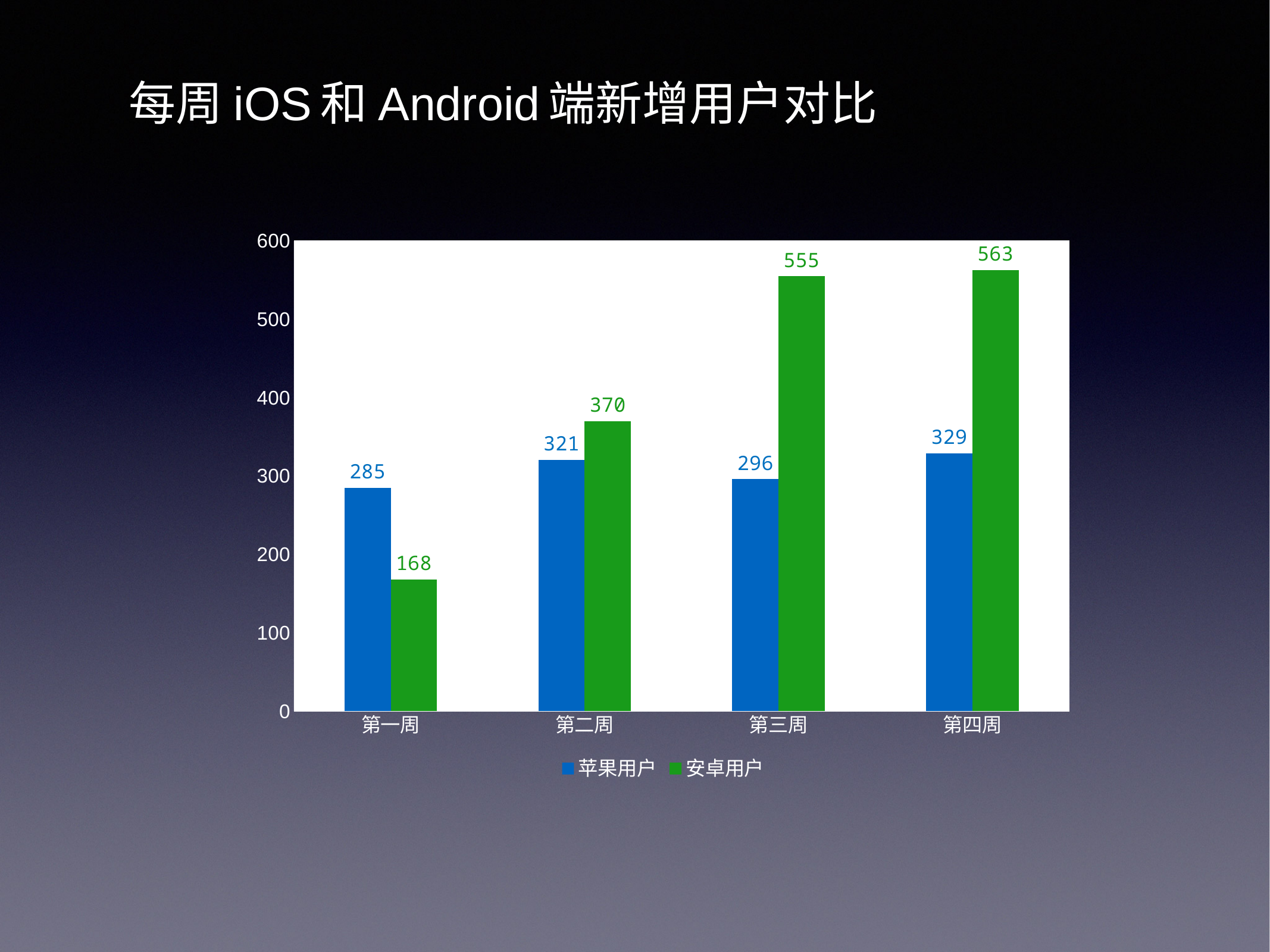

每周iOS和Android端新增用户对比

### Chart

| Category | 苹果用户 | 安卓用户 |
|---|---|---|
| 第一周 | 285.0 | 168.0 |
| 第二周 | 321.0 | 370.0 |
| 第三周 | 296.0 | 555.0 |
| 第四周 | 329.0 | 563.0 |